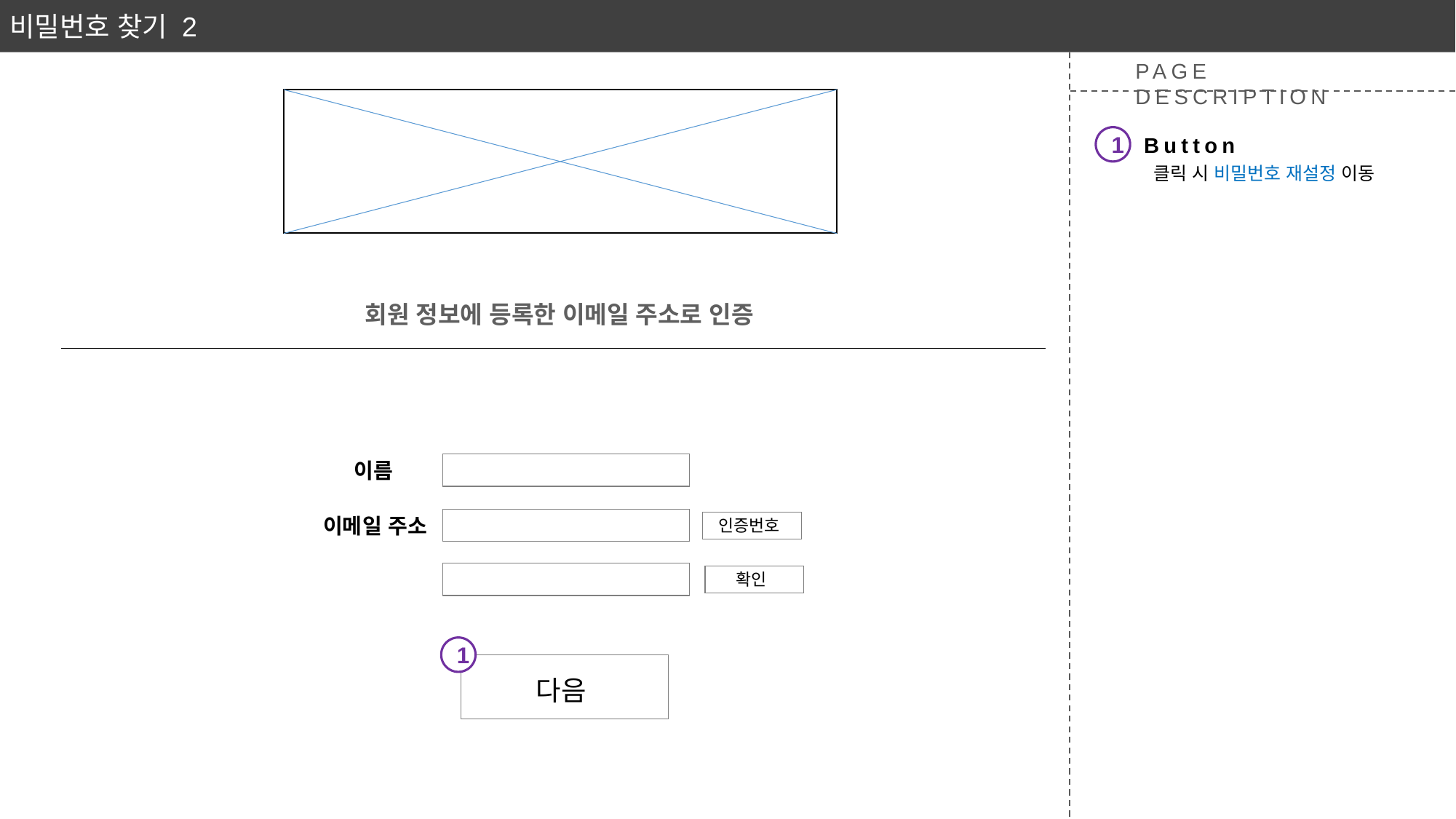

비밀번호 찾기 2
PAGE DESCRIPTION

Button
1
클릭 시 비밀번호 재설정 이동
회원 정보에 등록한 이메일 주소로 인증
이름

이메일 주소

인증번호

   확인

1

다음